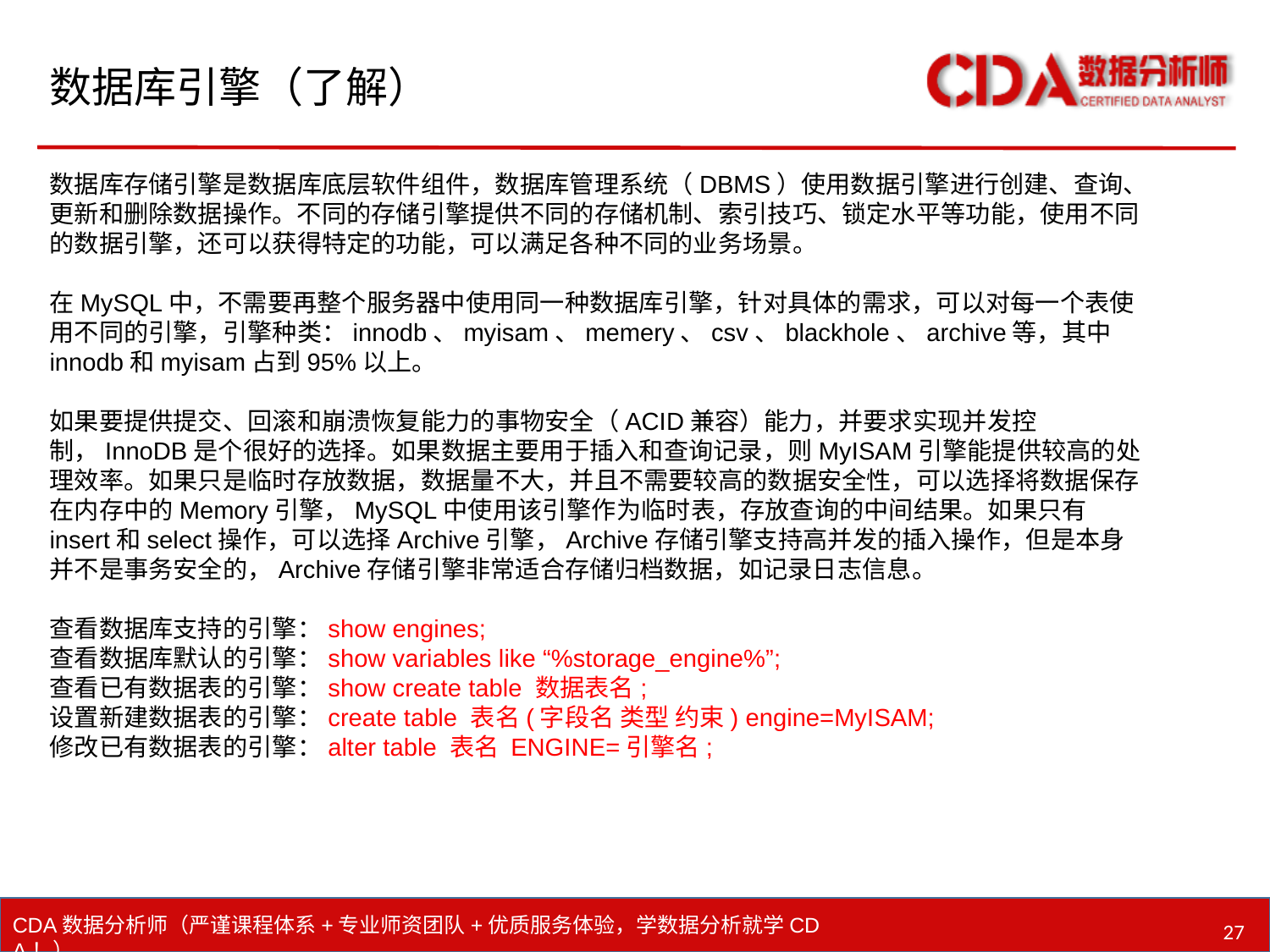

# 数据库引擎（了解）
数据库存储引擎是数据库底层软件组件，数据库管理系统（DBMS）使用数据引擎进行创建、查询、更新和删除数据操作。不同的存储引擎提供不同的存储机制、索引技巧、锁定水平等功能，使用不同的数据引擎，还可以获得特定的功能，可以满足各种不同的业务场景。

在MySQL中，不需要再整个服务器中使用同一种数据库引擎，针对具体的需求，可以对每一个表使用不同的引擎，引擎种类：innodb、myisam、memery、csv、blackhole、archive等，其中innodb和myisam占到95%以上。

如果要提供提交、回滚和崩溃恢复能力的事物安全（ACID兼容）能力，并要求实现并发控制，InnoDB是个很好的选择。如果数据主要用于插入和查询记录，则MyISAM引擎能提供较高的处理效率。如果只是临时存放数据，数据量不大，并且不需要较高的数据安全性，可以选择将数据保存在内存中的Memory引擎，MySQL中使用该引擎作为临时表，存放查询的中间结果。如果只有insert和select操作，可以选择Archive引擎，Archive存储引擎支持高并发的插入操作，但是本身并不是事务安全的，Archive存储引擎非常适合存储归档数据，如记录日志信息。

查看数据库支持的引擎：show engines;
查看数据库默认的引擎：show variables like “%storage_engine%”;
查看已有数据表的引擎：show create table 数据表名;
设置新建数据表的引擎：create table 表名(字段名 类型 约束) engine=MyISAM;
修改已有数据表的引擎：alter table 表名 ENGINE=引擎名;

27